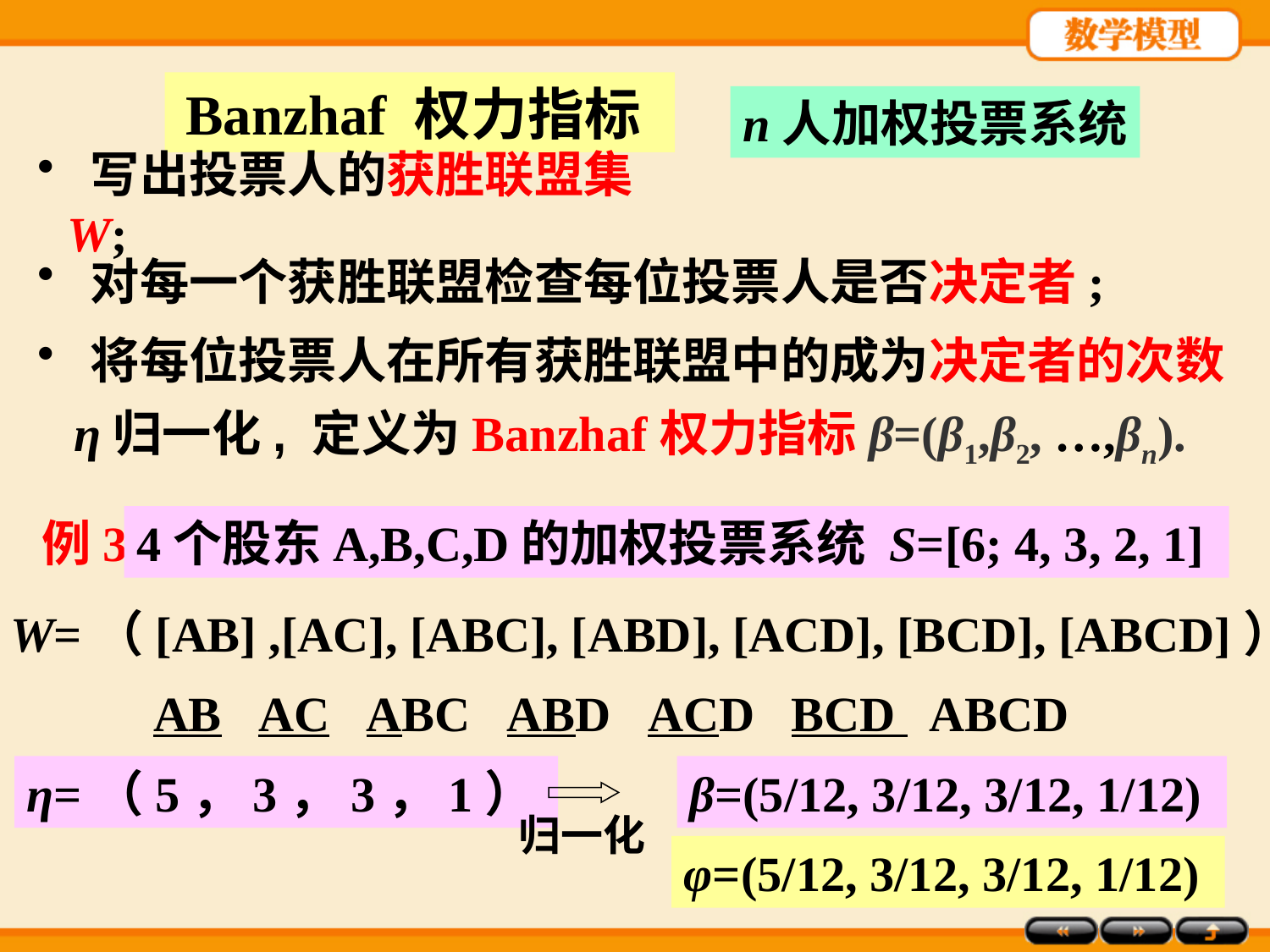

Banzhaf 权力指标
n人加权投票系统
 写出投票人的获胜联盟集W;
 对每一个获胜联盟检查每位投票人是否决定者;
 将每位投票人在所有获胜联盟中的成为决定者的次数
   η归一化, 定义为Banzhaf权力指标β=(β1,β2, …,βn).
例3
4个股东A,B,C,D的加权投票系统 S=[6; 4, 3, 2, 1]
W=（[AB] ,[AC], [ABC], [ABD], [ACD], [BCD], [ABCD]）
 AB   AC   ABC   ABD   ACD   BCD   ABCD
η=（5，3，3，1）
β=(5/12, 3/12, 3/12, 1/12)

归一化
φ=(5/12, 3/12, 3/12, 1/12)